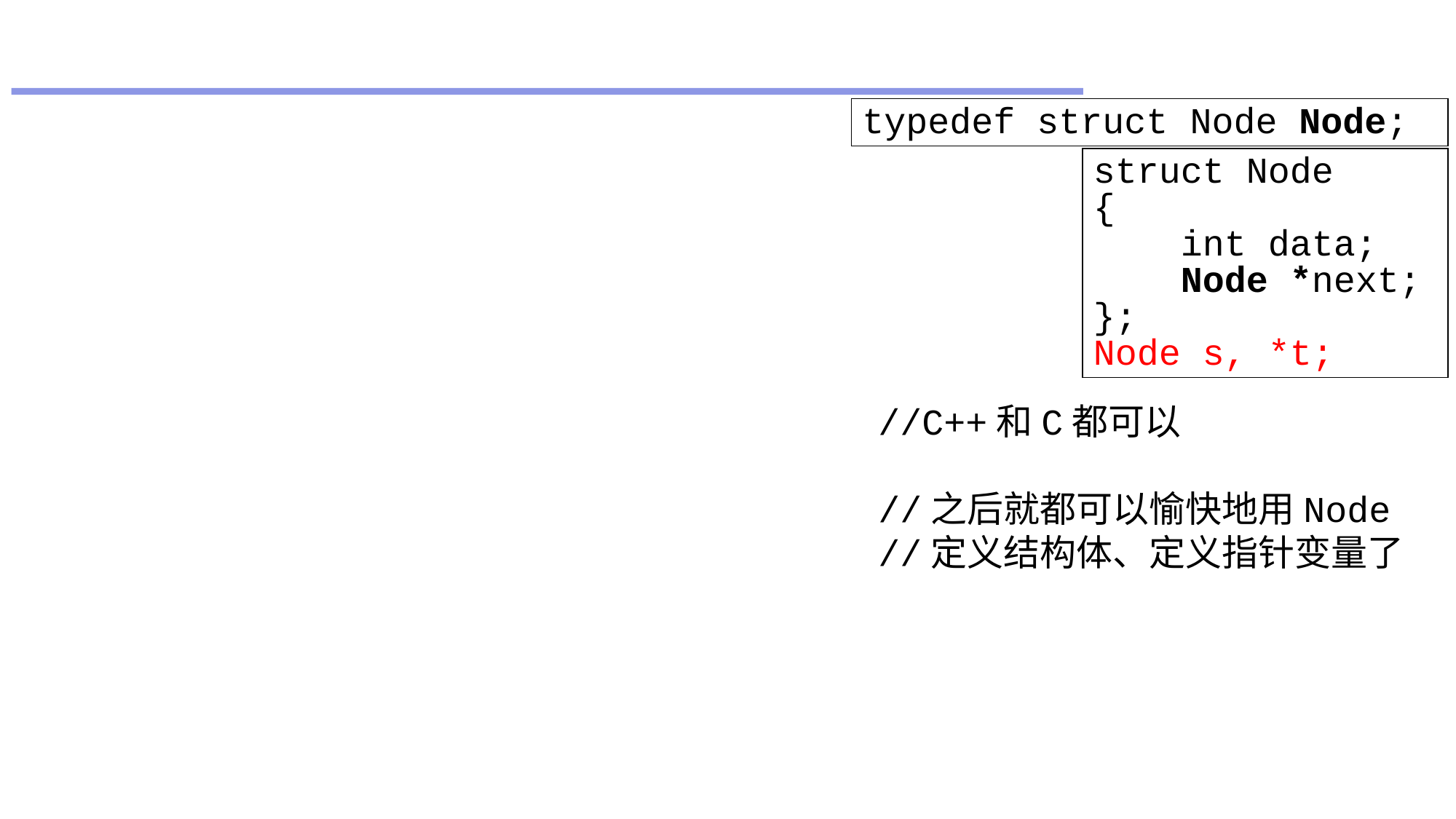

#
typedef struct Node Node;

struct Node
{
    int data;
    Node *next;
};
Node s, *t;
//C++和C都可以

//之后就都可以愉快地用Node
//定义结构体、定义指针变量了